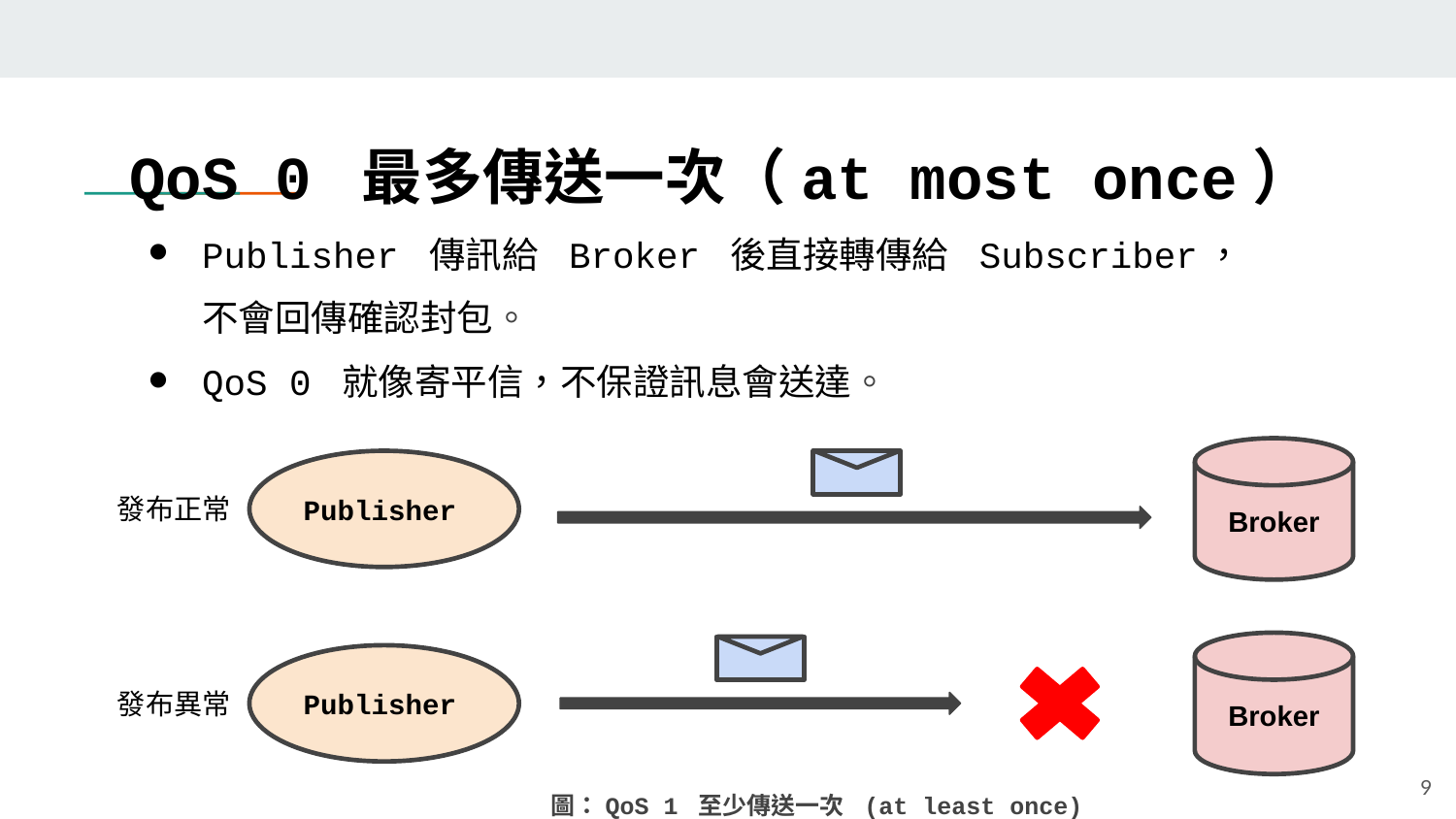

QoS 0 最多傳送一次（at most once）
Publisher 傳訊給 Broker 後直接轉傳給 Subscriber，
不會回傳確認封包。
QoS 0 就像寄平信，不保證訊息會送達。
Broker
Publisher

發布正常

Broker

Publisher

發布異常

9
圖：QoS 1 至少傳送一次 (at least once)